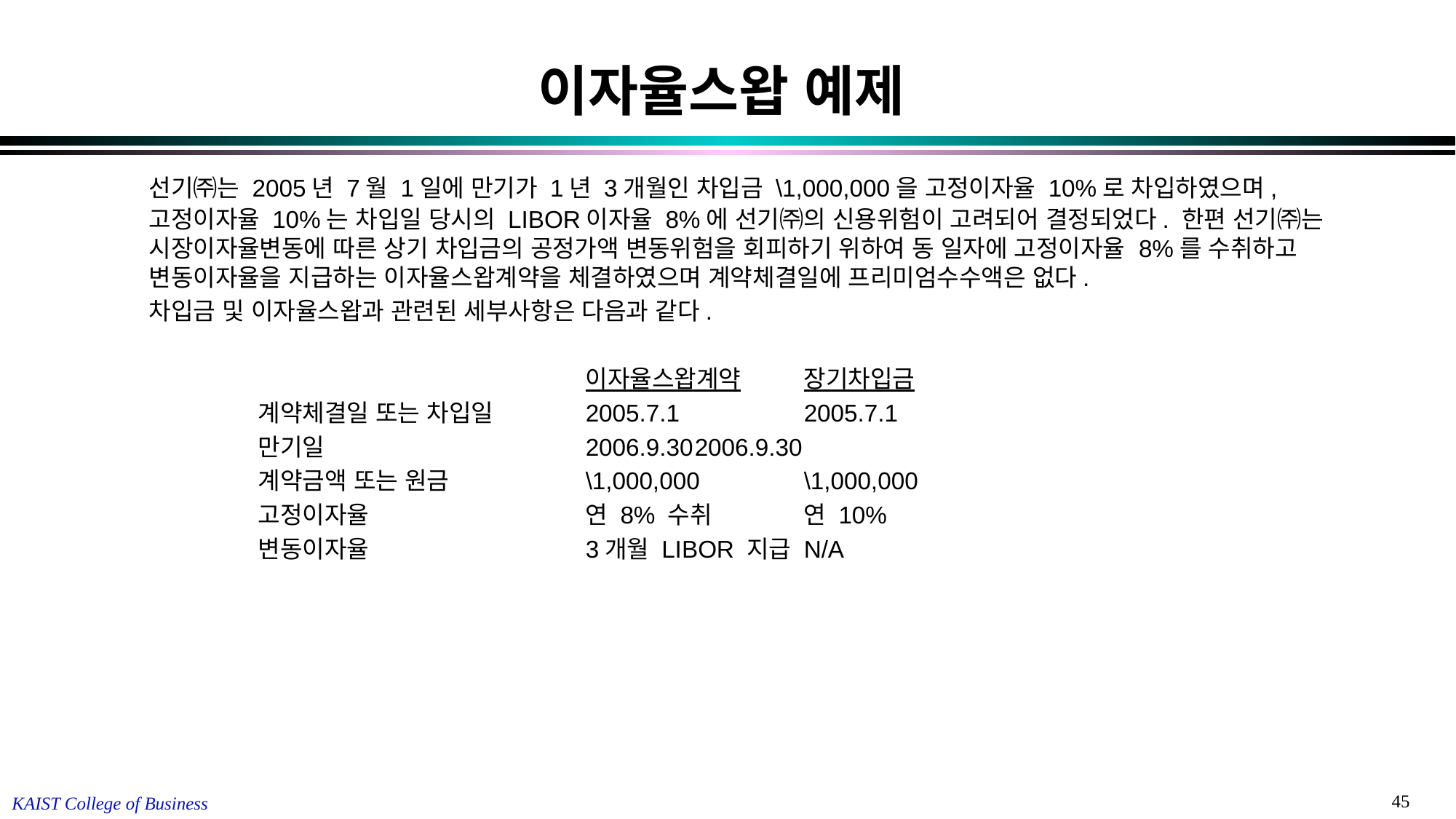

# 이자율스왑 예제
	선기㈜는 2005년 7월 1일에 만기가 1년 3개월인 차입금 \1,000,000을 고정이자율 10%로 차입하였으며, 고정이자율 10%는 차입일 당시의 LIBOR이자율 8%에 선기㈜의 신용위험이 고려되어 결정되었다. 한편 선기㈜는 시장이자율변동에 따른 상기 차입금의 공정가액 변동위험을 회피하기 위하여 동 일자에 고정이자율 8%를 수취하고 변동이자율을 지급하는 이자율스왑계약을 체결하였으며 계약체결일에 프리미엄수수액은 없다.
	차입금 및 이자율스왑과 관련된 세부사항은 다음과 같다.

					이자율스왑계약	장기차입금
		계약체결일 또는 차입일	2005.7.1		2005.7.1
		만기일			2006.9.30	2006.9.30
		계약금액 또는 원금		\1,000,000	\1,000,000
		고정이자율		연 8% 수취	연 10%
		변동이자율		3개월 LIBOR 지급	N/A